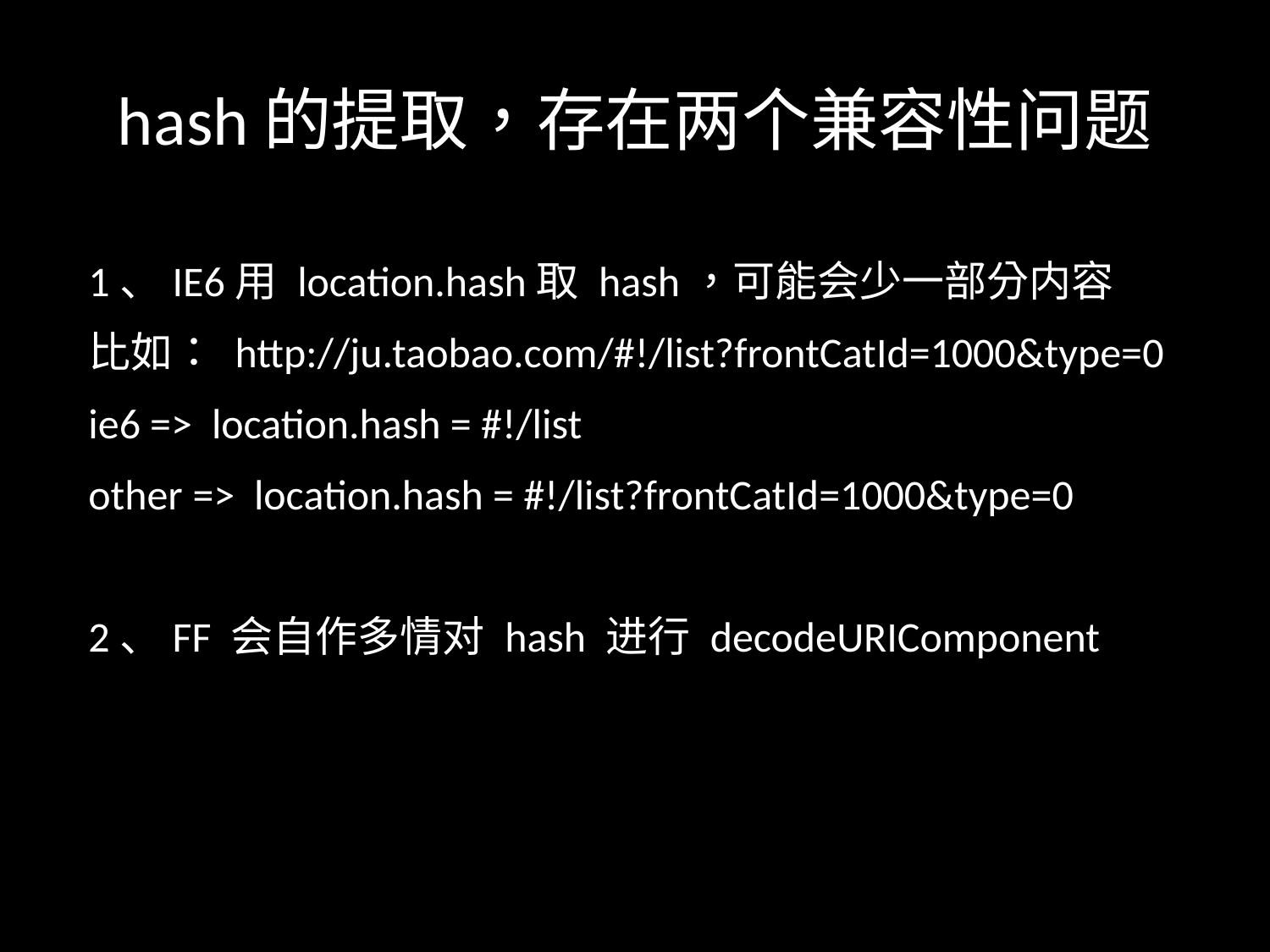

# hash的提取，存在两个兼容性问题
1、IE6用 location.hash取 hash，可能会少一部分内容
比如： http://ju.taobao.com/#!/list?frontCatId=1000&type=0
ie6 =>  location.hash = #!/list
other =>  location.hash = #!/list?frontCatId=1000&type=0

2、FF 会自作多情对 hash 进行 decodeURIComponent